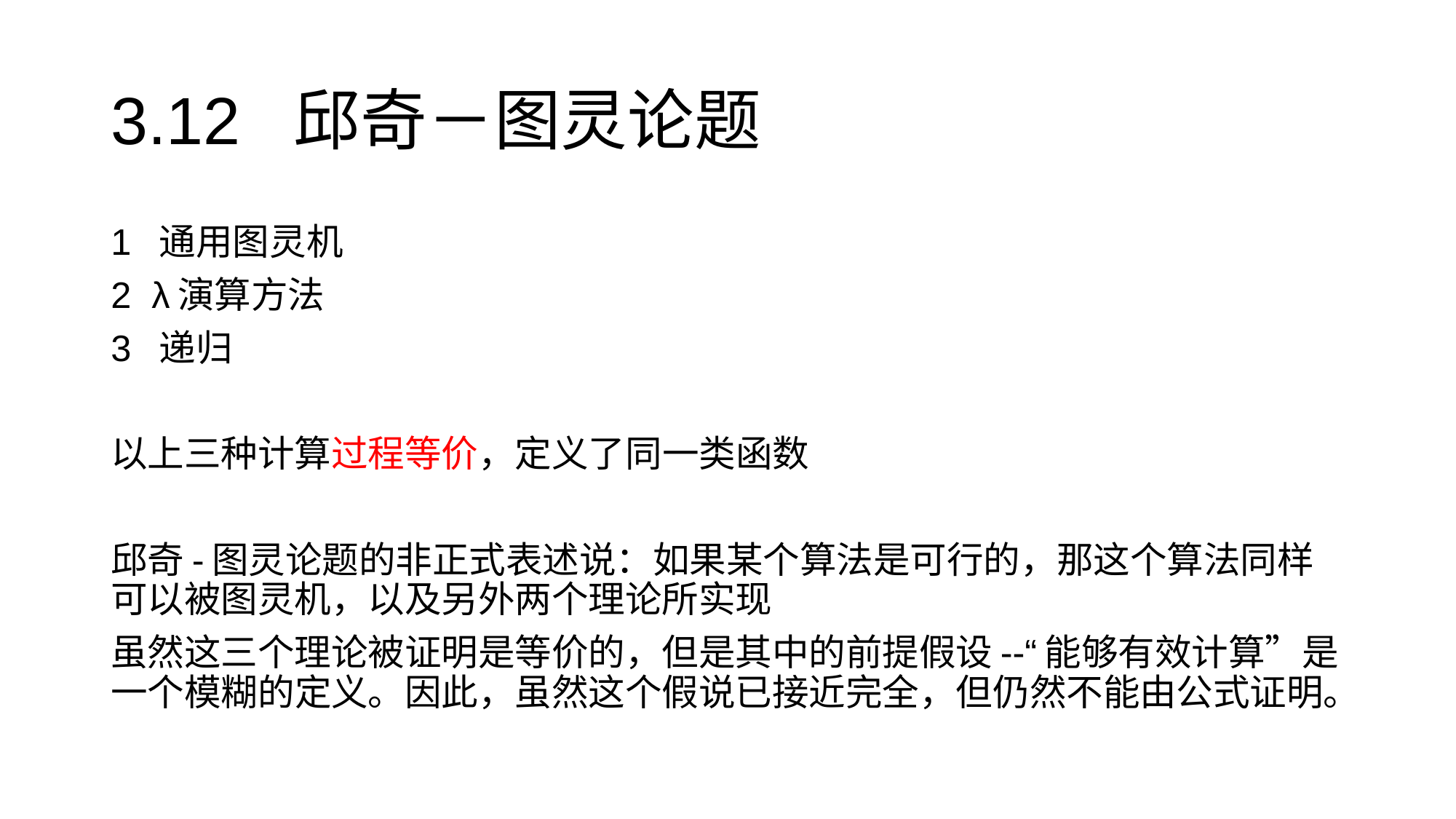

# 3.12  邱奇－图灵论题
1  通用图灵机
2  λ演算方法
3  递归

以上三种计算过程等价，定义了同一类函数

邱奇-图灵论题的非正式表述说：如果某个算法是可行的，那这个算法同样可以被图灵机，以及另外两个理论所实现
虽然这三个理论被证明是等价的，但是其中的前提假设--“能够有效计算”是一个模糊的定义。因此，虽然这个假说已接近完全，但仍然不能由公式证明。